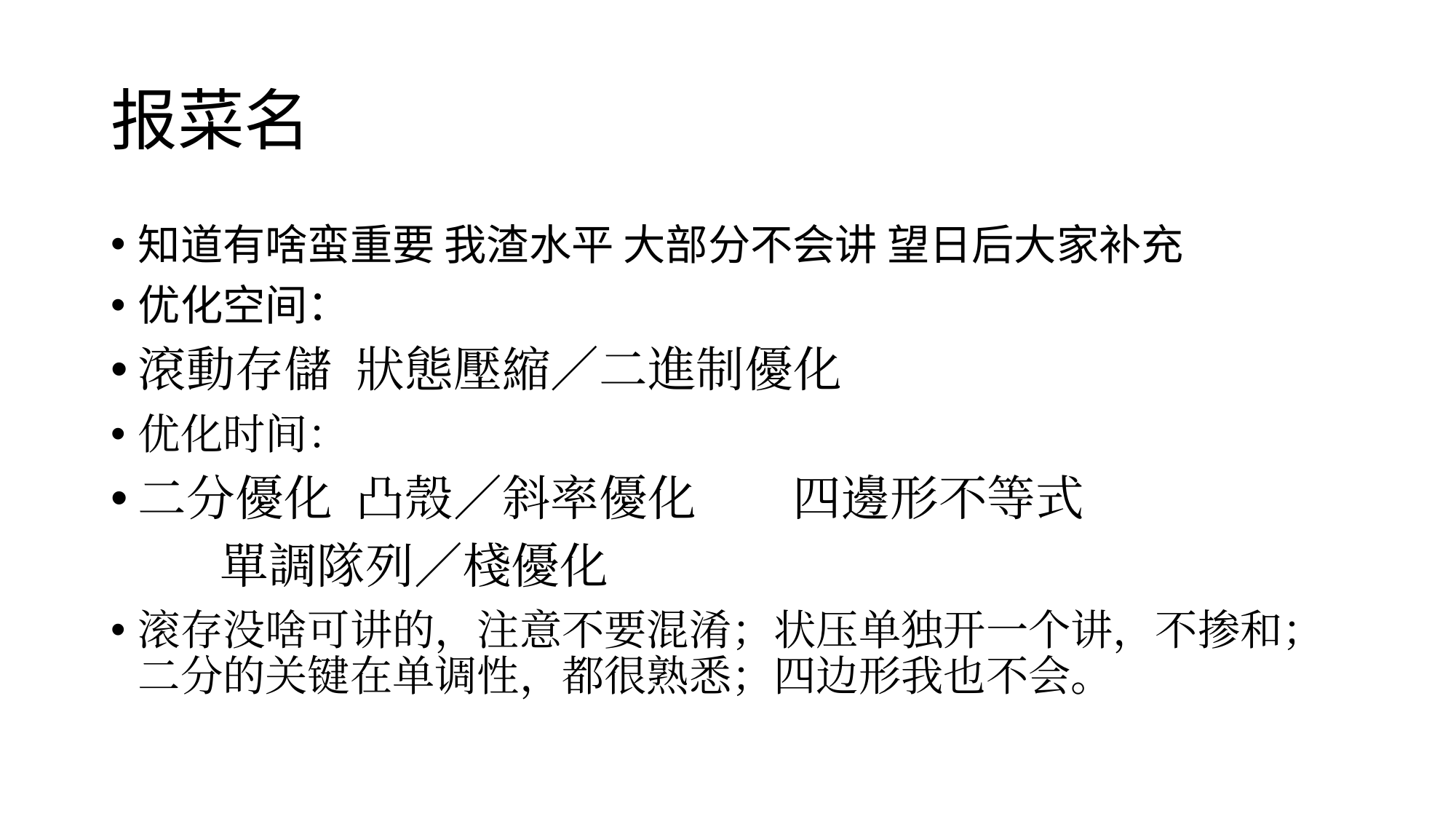

# 报菜名
知道有啥蛮重要 我渣水平 大部分不会讲 望日后大家补充
优化空间：
滾動存儲	狀態壓縮／二進制優化
优化时间：
二分優化	凸殼／斜率優化	四邊形不等式
	單調隊列／棧優化
滚存没啥可讲的，注意不要混淆；状压单独开一个讲，不掺和；二分的关键在单调性，都很熟悉；四边形我也不会。